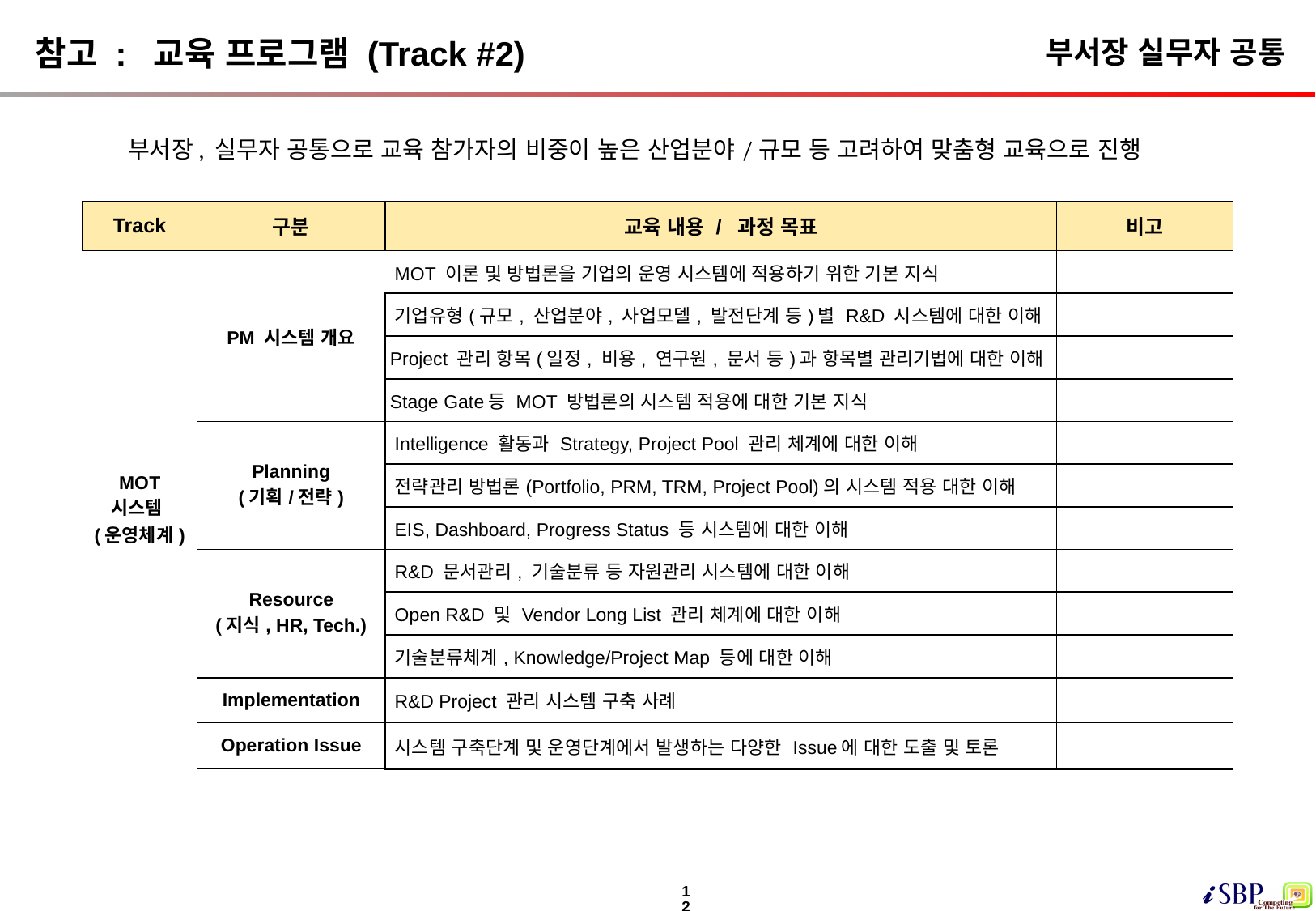

참고 :  교육 프로그램 (Track #2)
# 부서장 실무자 공통
부서장, 실무자 공통으로 교육 참가자의 비중이 높은 산업분야/규모 등 고려하여 맞춤형 교육으로 진행
| Track | 구분 | 교육 내용 / 과정 목표 | 비고 |
| --- | --- | --- | --- |
| MOT 시스템 (운영체계) | PM 시스템 개요 | MOT 이론 및 방법론을 기업의 운영 시스템에 적용하기 위한 기본 지식 |  |
|  |  | 기업유형(규모, 산업분야, 사업모델, 발전단계 등)별 R&D 시스템에 대한 이해 |  |
|  |  | Project 관리 항목(일정, 비용, 연구원, 문서 등)과 항목별 관리기법에 대한 이해 |  |
|  |  | Stage Gate등 MOT 방법론의 시스템 적용에 대한 기본 지식 |  |
|  | Planning (기획/전략) | Intelligence 활동과 Strategy, Project Pool 관리 체계에 대한 이해 |  |
|  |  | 전략관리 방법론(Portfolio, PRM, TRM, Project Pool)의 시스템 적용 대한 이해 |  |
|  |  | EIS, Dashboard, Progress Status 등 시스템에 대한 이해 |  |
|  | Resource (지식, HR, Tech.) | R&D 문서관리, 기술분류 등 자원관리 시스템에 대한 이해 |  |
|  |  | Open R&D 및 Vendor Long List 관리 체계에 대한 이해 |  |
|  |  | 기술분류체계, Knowledge/Project Map 등에 대한 이해 |  |
|  | Implementation | R&D Project 관리 시스템 구축 사례 |  |
|  | Operation Issue | 시스템 구축단계 및 운영단계에서 발생하는 다양한 Issue에 대한 도출 및 토론 |  |
12